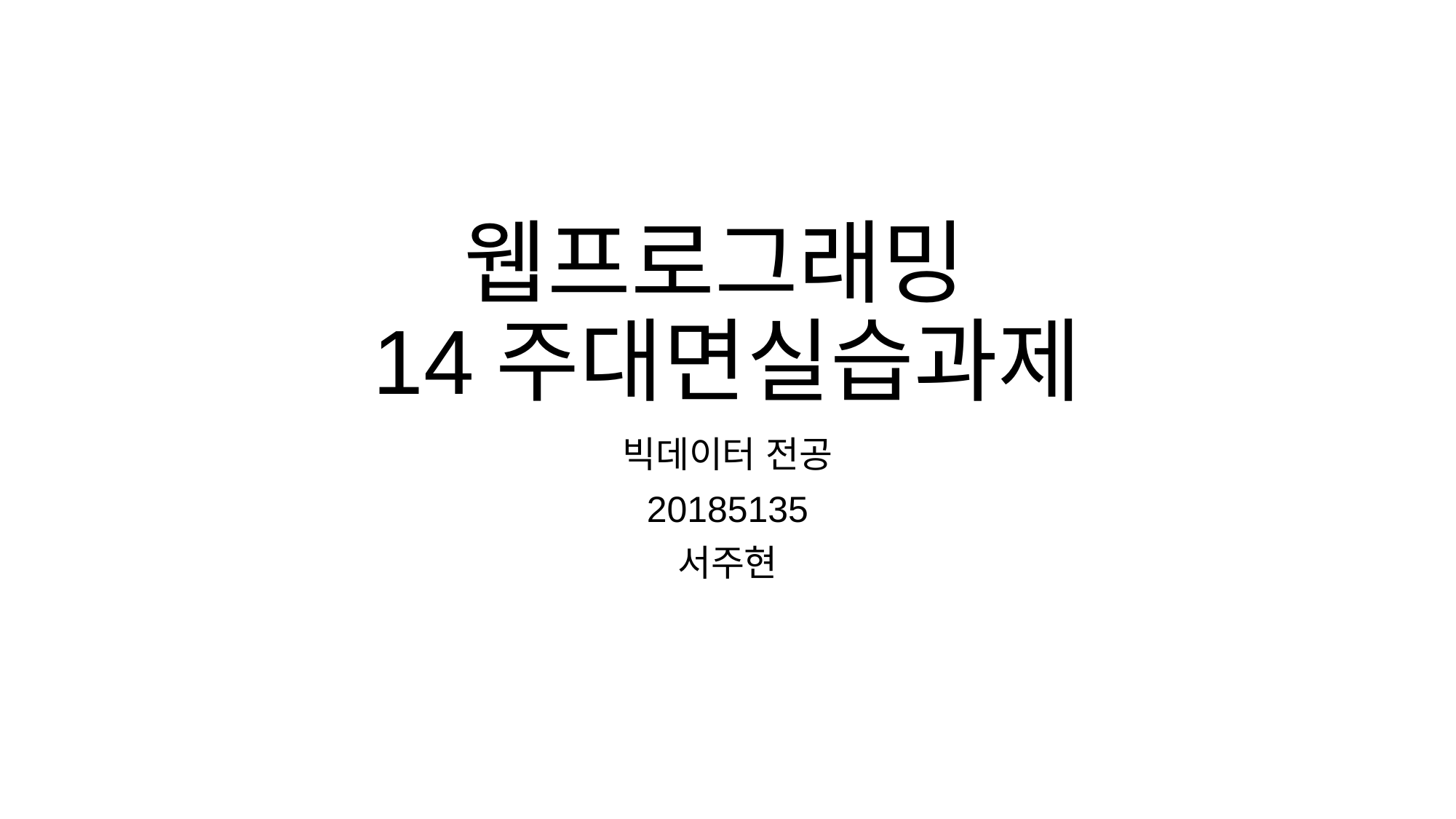

# 웹프로그래밍 14주대면실습과제
빅데이터 전공
20185135
서주현